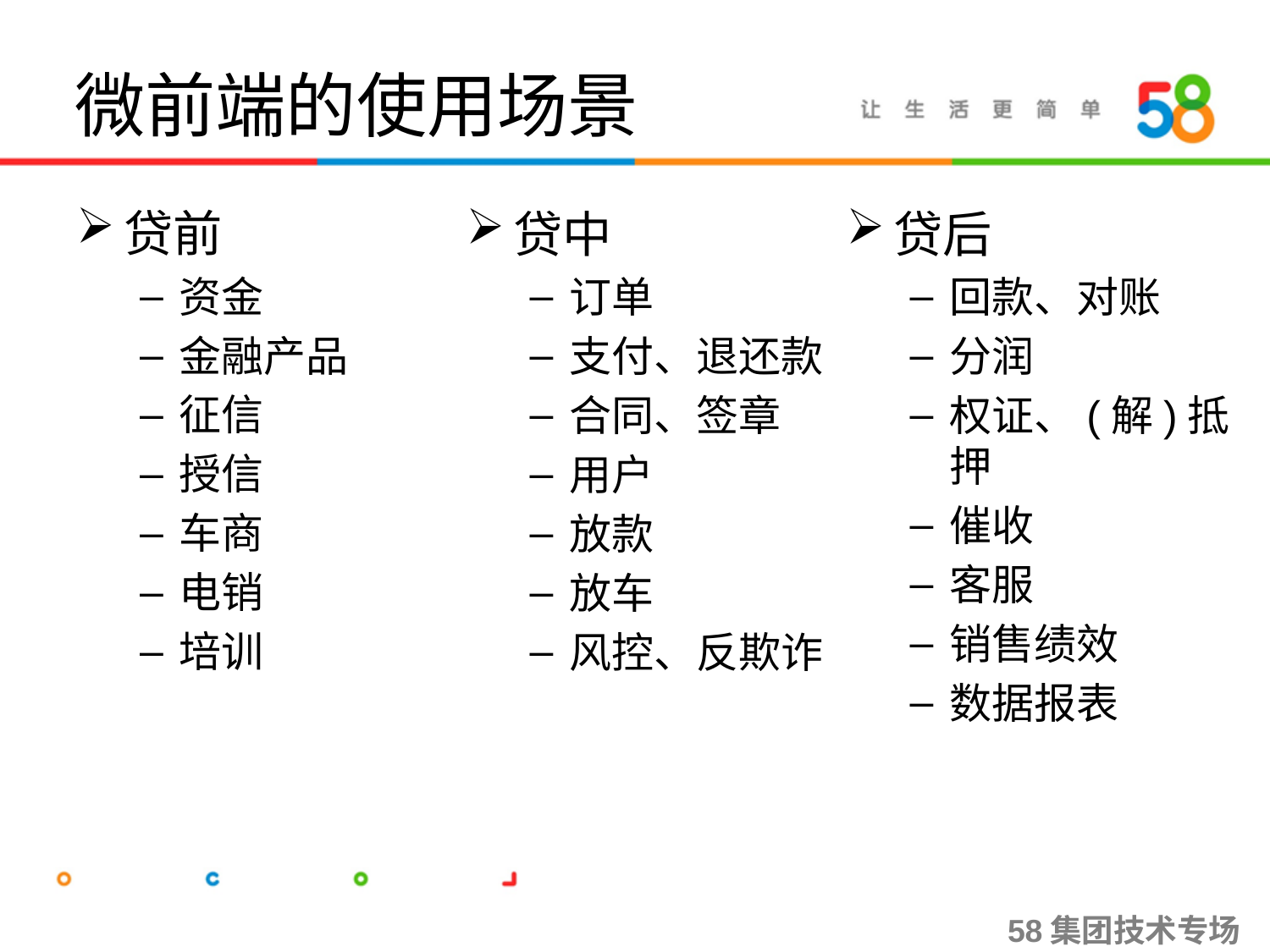

# 微前端的使用场景
贷前
资金
金融产品
征信
授信
车商
电销
培训

贷中
订单
支付、退还款
合同、签章
用户
放款
放车
风控、反欺诈

贷后
回款、对账
分润
权证、(解)抵押
催收
客服
销售绩效
数据报表